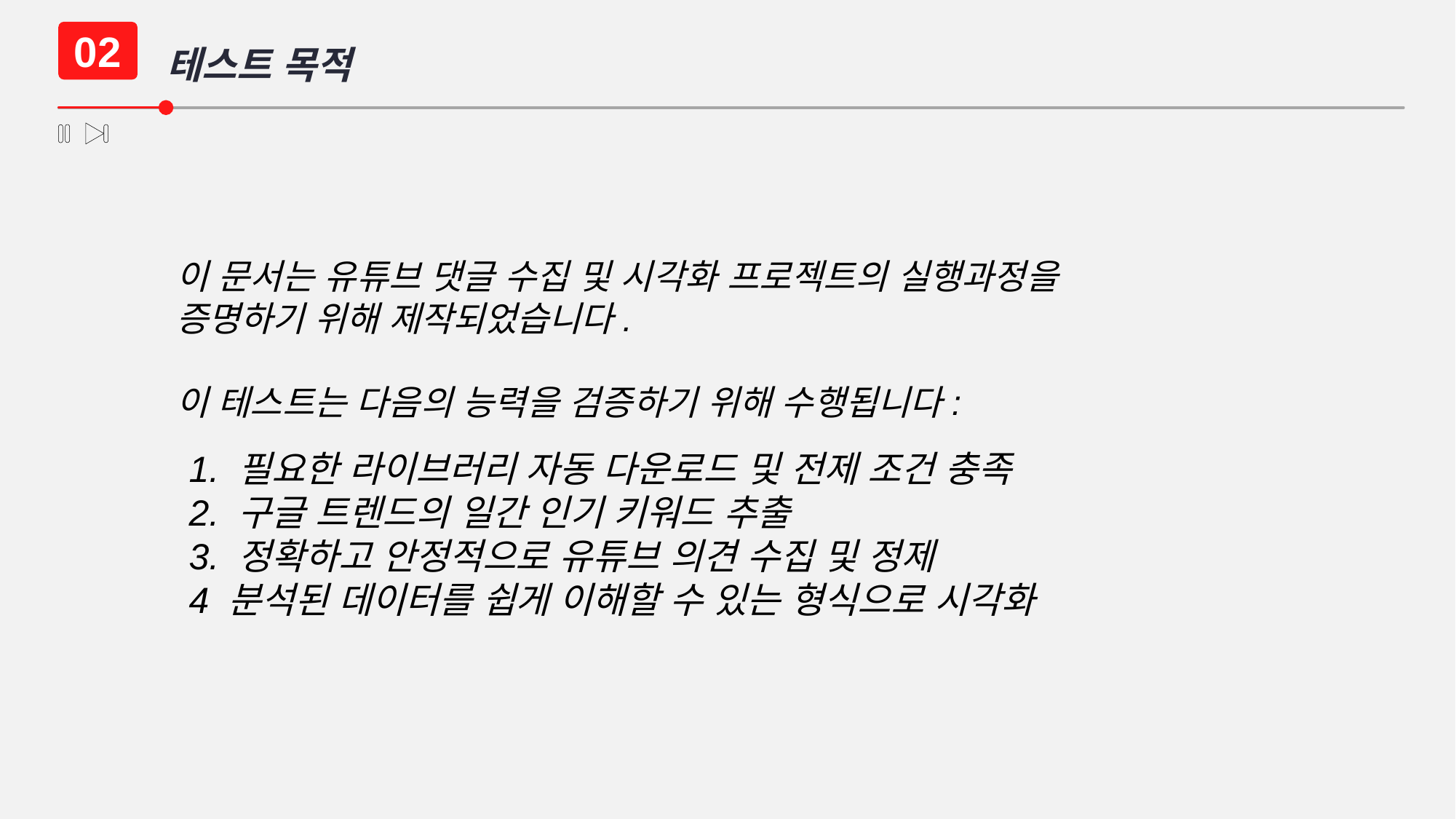

테스트 목적
02

  이 문서는 유튜브 댓글 수집 및 시각화 프로젝트의 실행과정을
  증명하기 위해 제작되었습니다.

  이 테스트는 다음의 능력을 검증하기 위해 수행됩니다:

    1. 필요한 라이브러리 자동 다운로드 및 전제 조건 충족
    2. 구글 트렌드의 일간 인기 키워드 추출
    3. 정확하고 안정적으로 유튜브 의견 수집 및 정제
    4 분석된 데이터를 쉽게 이해할 수 있는 형식으로 시각화